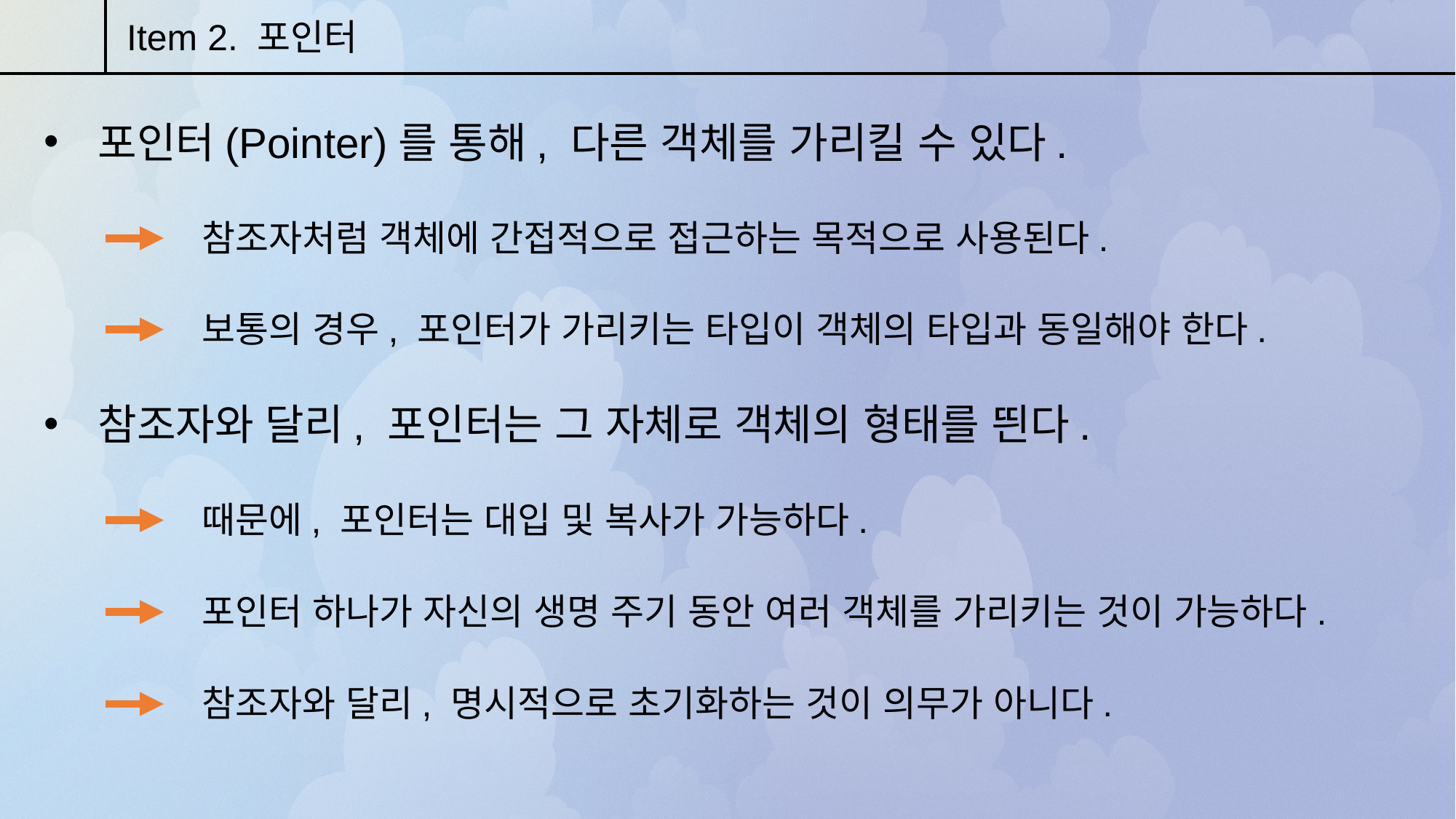

Item 2. 포인터
 포인터(Pointer)를 통해, 다른 객체를 가리킬 수 있다.
참조자처럼 객체에 간접적으로 접근하는 목적으로 사용된다.
보통의 경우, 포인터가 가리키는 타입이 객체의 타입과 동일해야 한다.
 참조자와 달리, 포인터는 그 자체로 객체의 형태를 띈다.
때문에, 포인터는 대입 및 복사가 가능하다.
포인터 하나가 자신의 생명 주기 동안 여러 객체를 가리키는 것이 가능하다.
참조자와 달리, 명시적으로 초기화하는 것이 의무가 아니다.